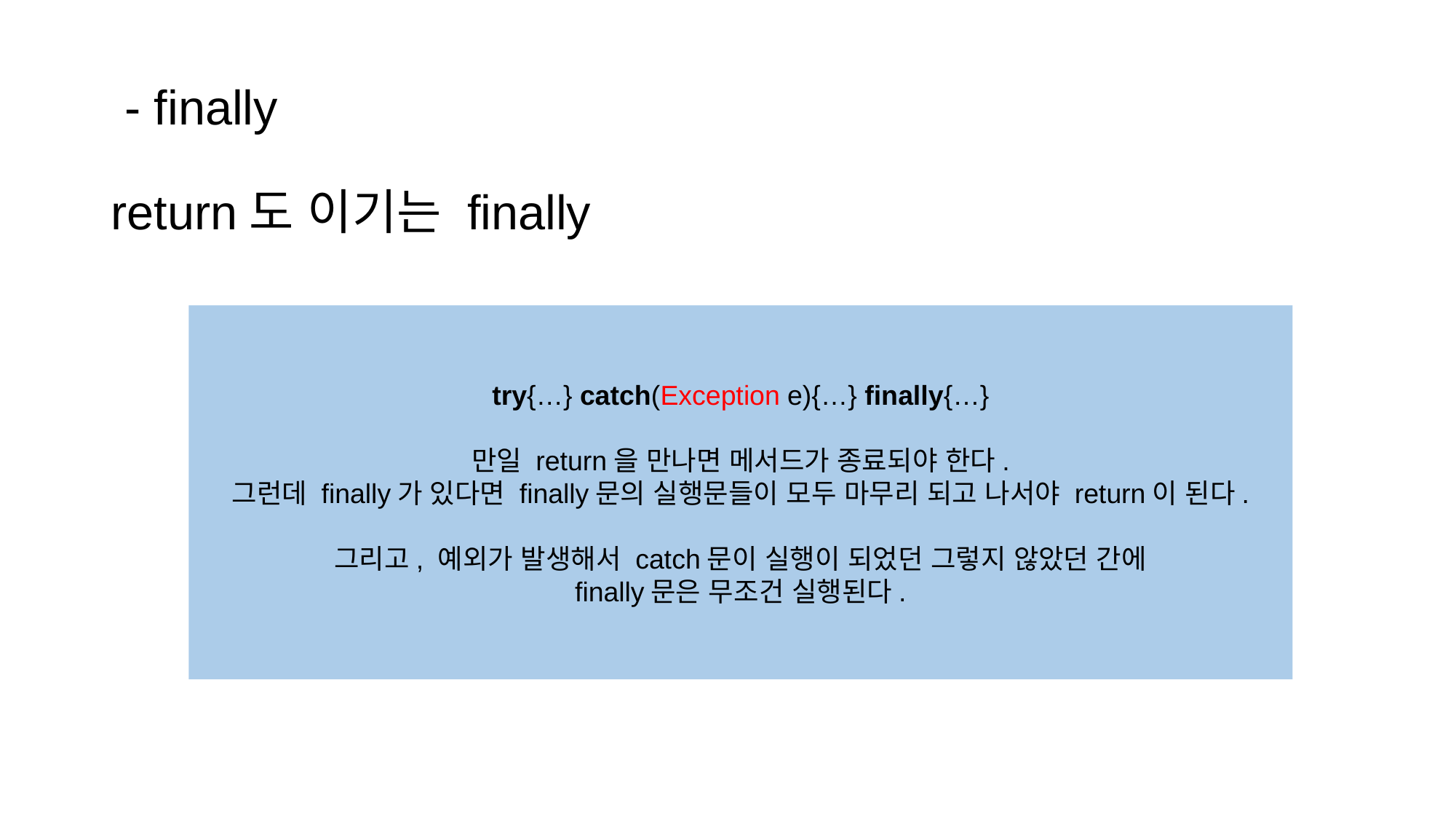

# - finally return도 이기는 finally
try{…} catch(Exception e){…} finally{…}

만일 return을 만나면 메서드가 종료되야 한다.
그런데 finally가 있다면 finally문의 실행문들이 모두 마무리 되고 나서야 return이 된다.

그리고, 예외가 발생해서 catch문이 실행이 되었던 그렇지 않았던 간에
finally문은 무조건 실행된다.